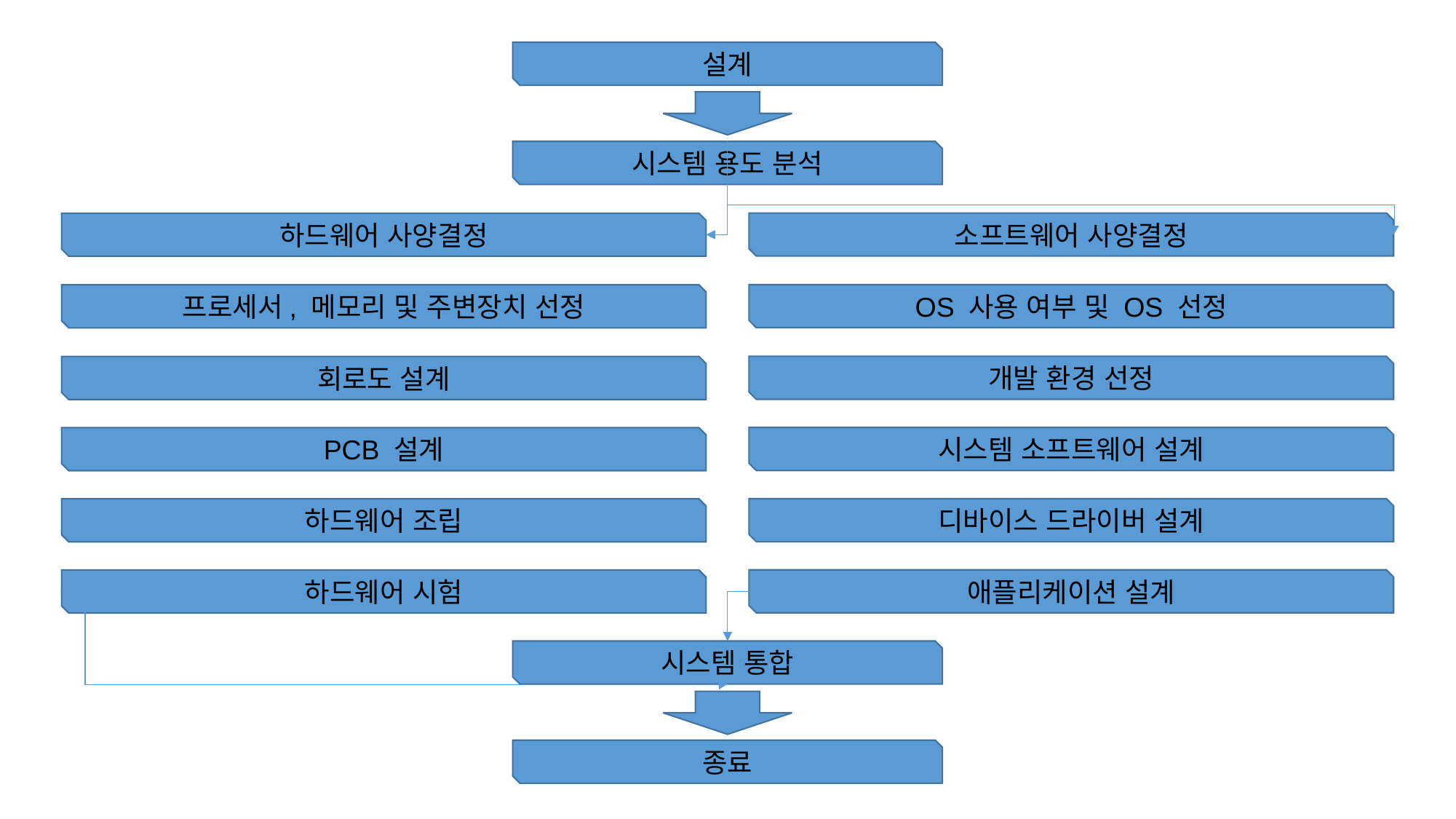

설계

시스템 용도 분석
소프트웨어 사양결정
하드웨어 사양결정
OS 사용 여부 및 OS 선정
프로세서, 메모리 및 주변장치 선정
개발 환경 선정
회로도 설계
시스템 소프트웨어 설계
PCB 설계
디바이스 드라이버 설계
하드웨어 조립
애플리케이션 설계
하드웨어 시험
시스템 통합

종료